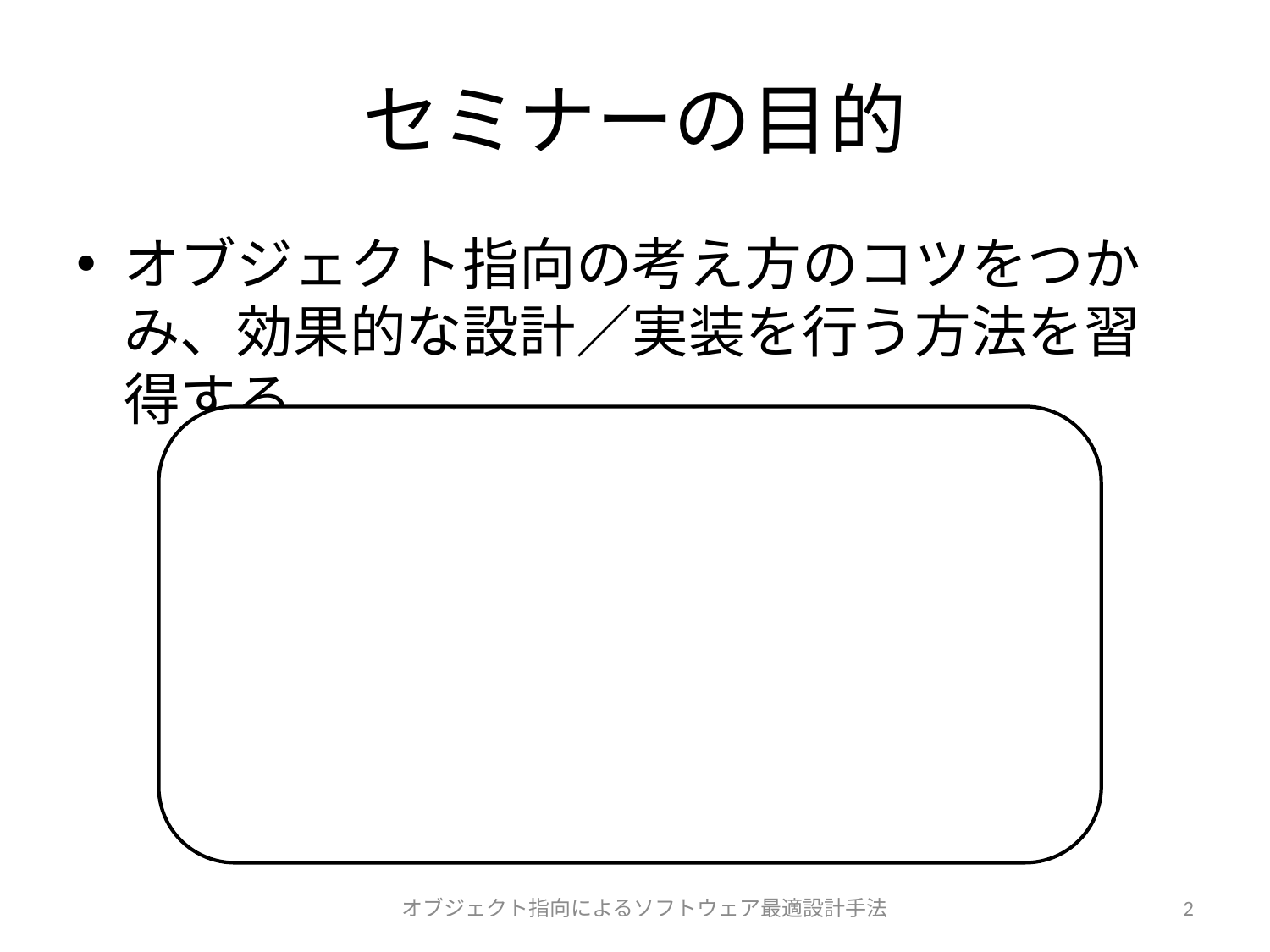

# セミナーの目的
オブジェクト指向の考え方のコツをつかみ、効果的な設計／実装を行う方法を習得する。

オブジェクト指向によるソフトウェア最適設計手法
2